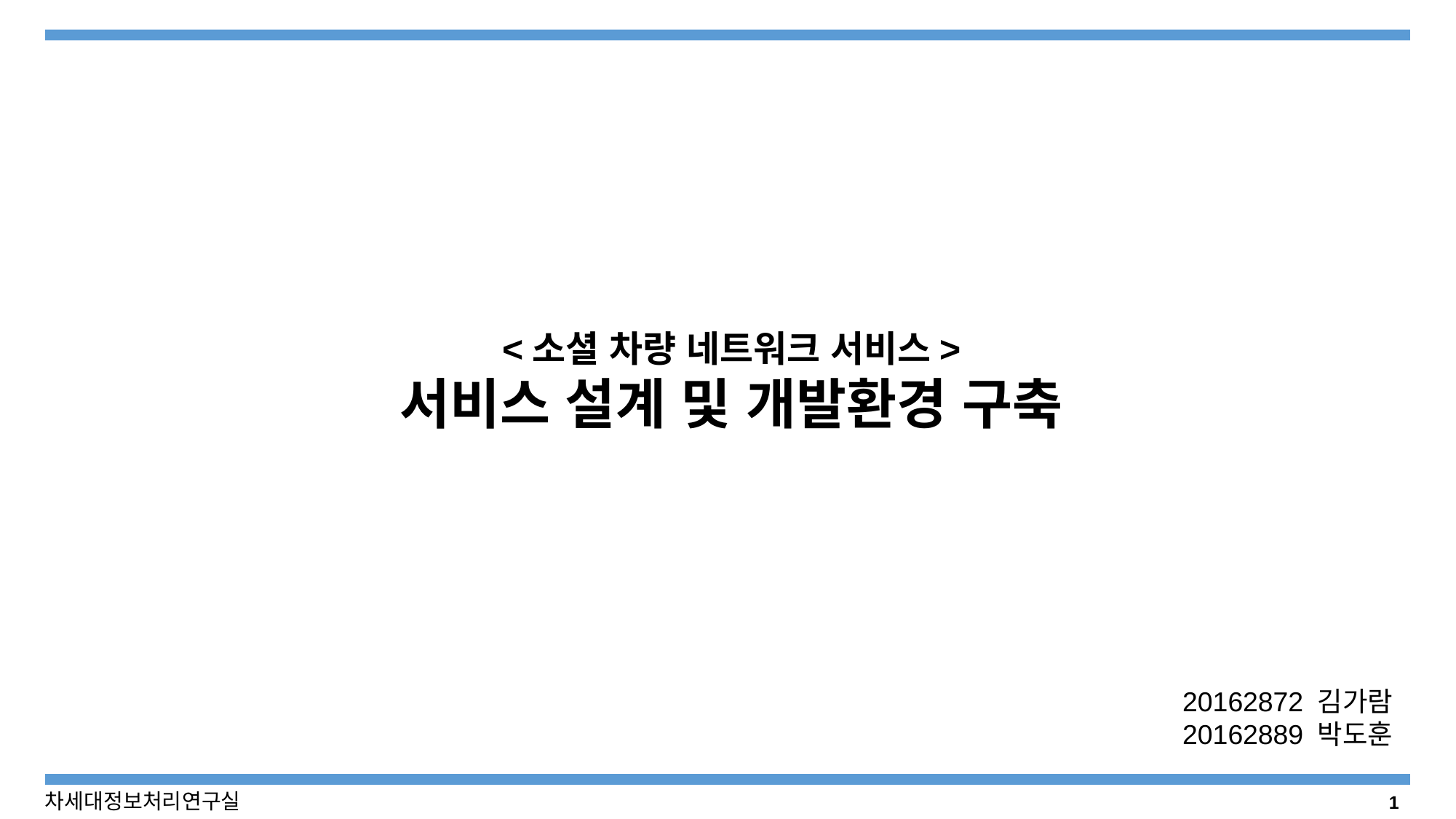

<소셜 차량 네트워크 서비스>
서비스 설계 및 개발환경 구축
20162872 김가람
20162889 박도훈
1